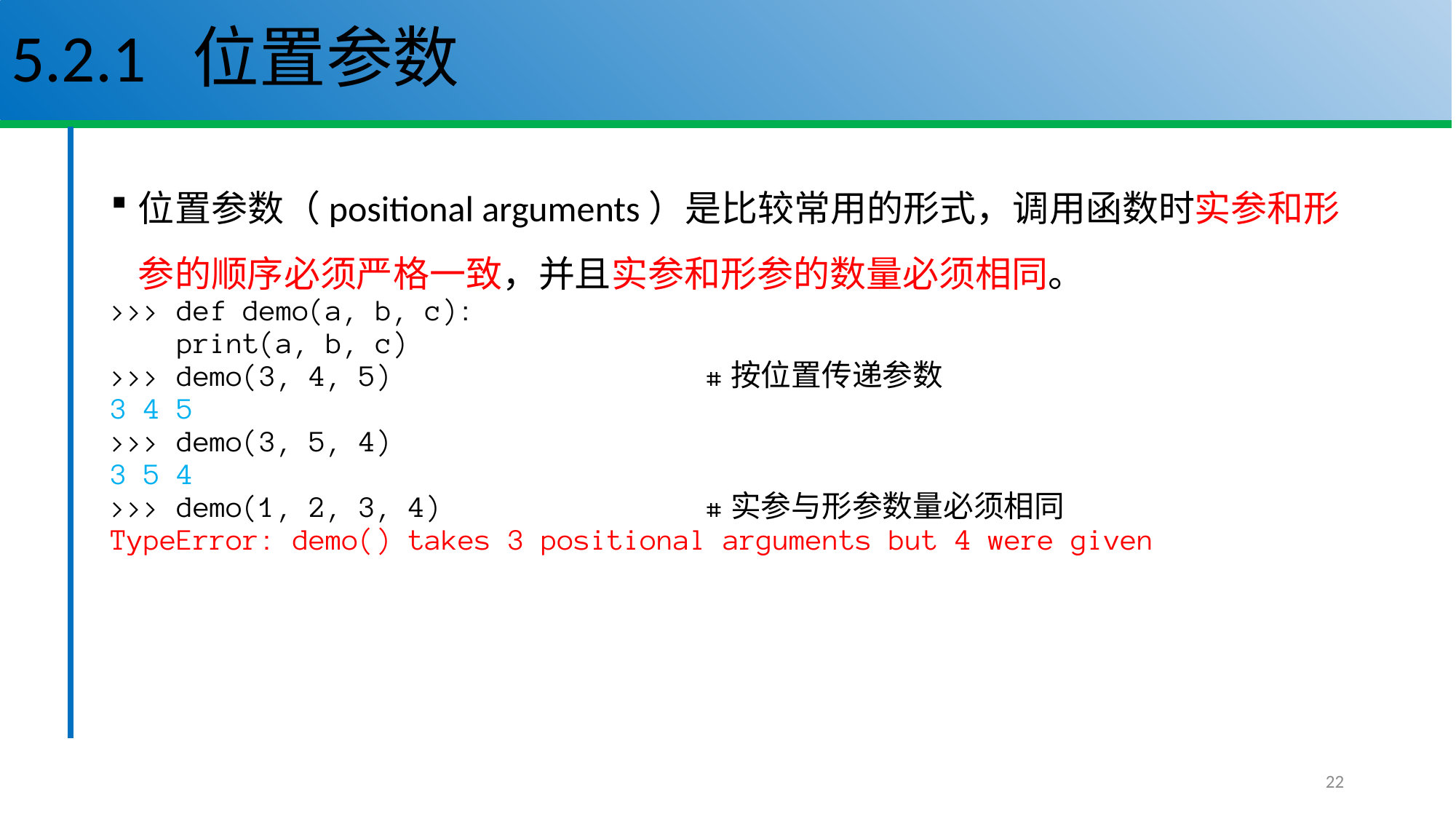

# 5.2.1  位置参数
位置参数（positional arguments）是比较常用的形式，调用函数时实参和形参的顺序必须严格一致，并且实参和形参的数量必须相同。
>>> def demo(a, b, c):
    print(a, b, c)
>>> demo(3, 4, 5)                   #按位置传递参数
3 4 5
>>> demo(3, 5, 4)
3 5 4
>>> demo(1, 2, 3, 4)                #实参与形参数量必须相同
TypeError: demo() takes 3 positional arguments but 4 were given
22